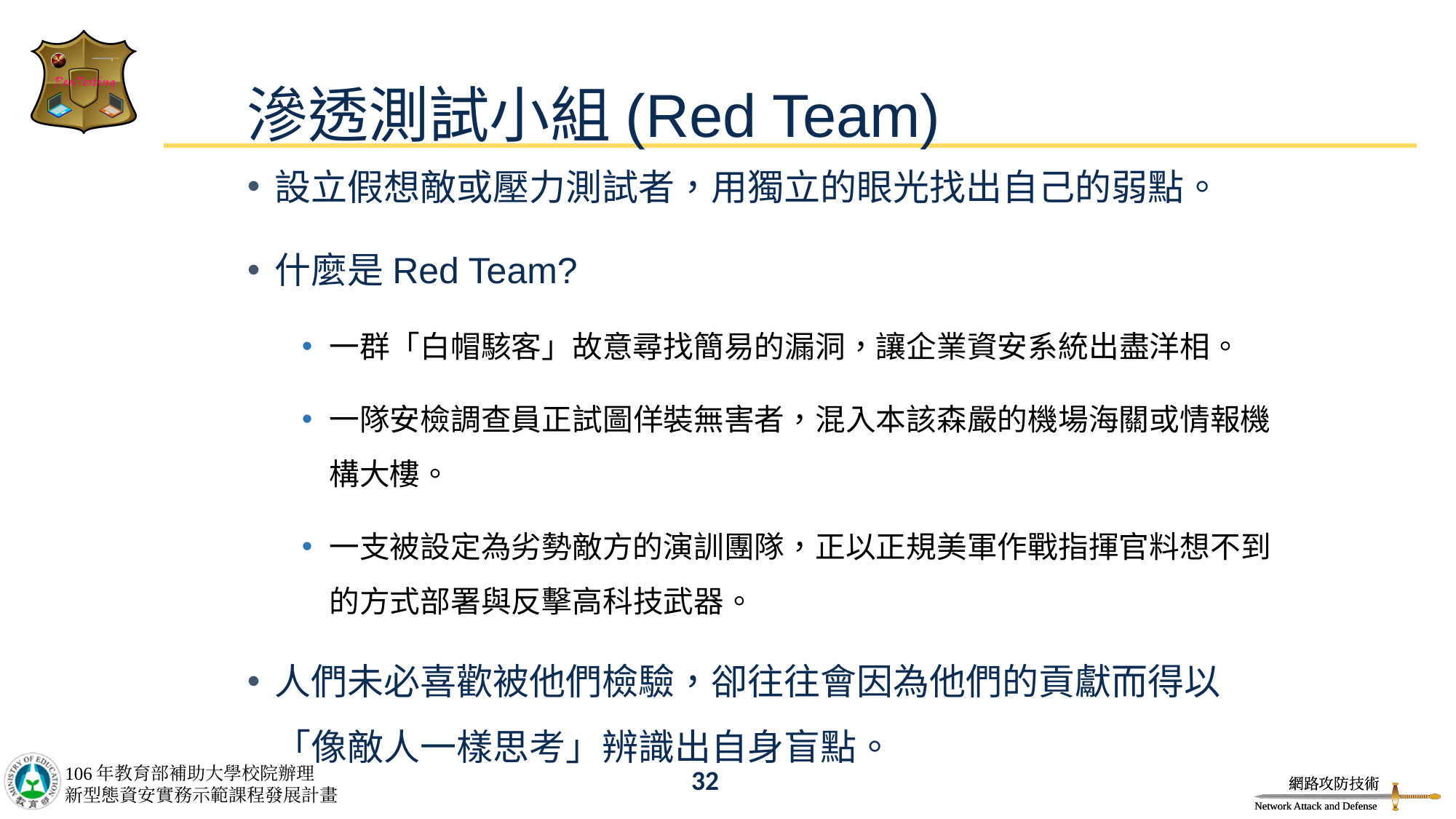

# 滲透測試小組(Red Team)
設立假想敵或壓力測試者，用獨立的眼光找出自己的弱點。
什麼是Red Team?
一群「白帽駭客」故意尋找簡易的漏洞，讓企業資安系統出盡洋相。
一隊安檢調查員正試圖佯裝無害者，混入本該森嚴的機場海關或情報機構大樓。
一支被設定為劣勢敵方的演訓團隊，正以正規美軍作戰指揮官料想不到的方式部署與反擊高科技武器。
人們未必喜歡被他們檢驗，卻往往會因為他們的貢獻而得以「像敵人一樣思考」辨識出自身盲點。